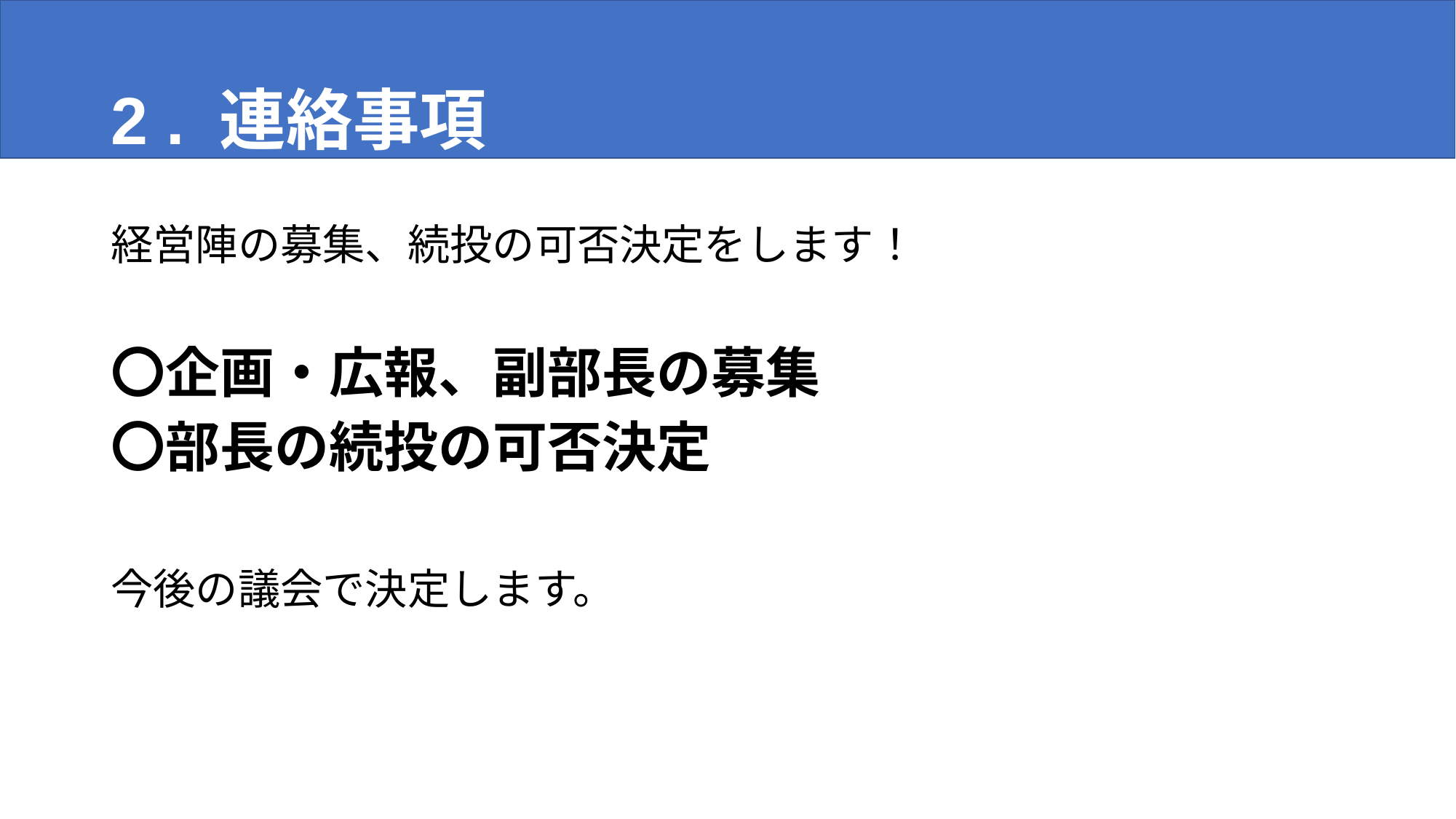

# 2 . 連絡事項
経営陣の募集、続投の可否決定をします！

〇企画・広報、副部長の募集
〇部長の続投の可否決定

今後の議会で決定します。